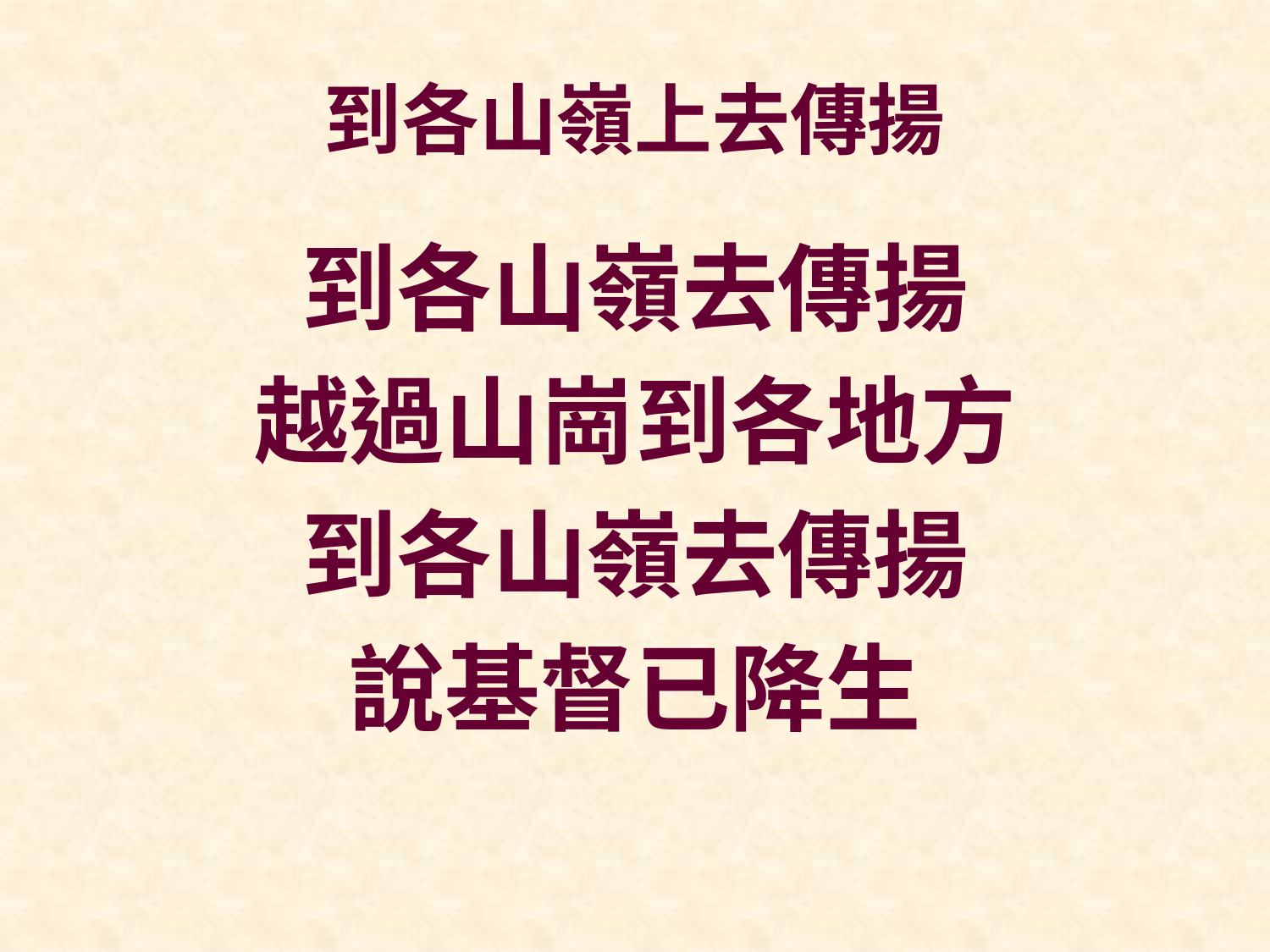

# 到各山嶺上去傳揚
到各山嶺去傳揚
越過山崗到各地方
到各山嶺去傳揚
說基督已降生